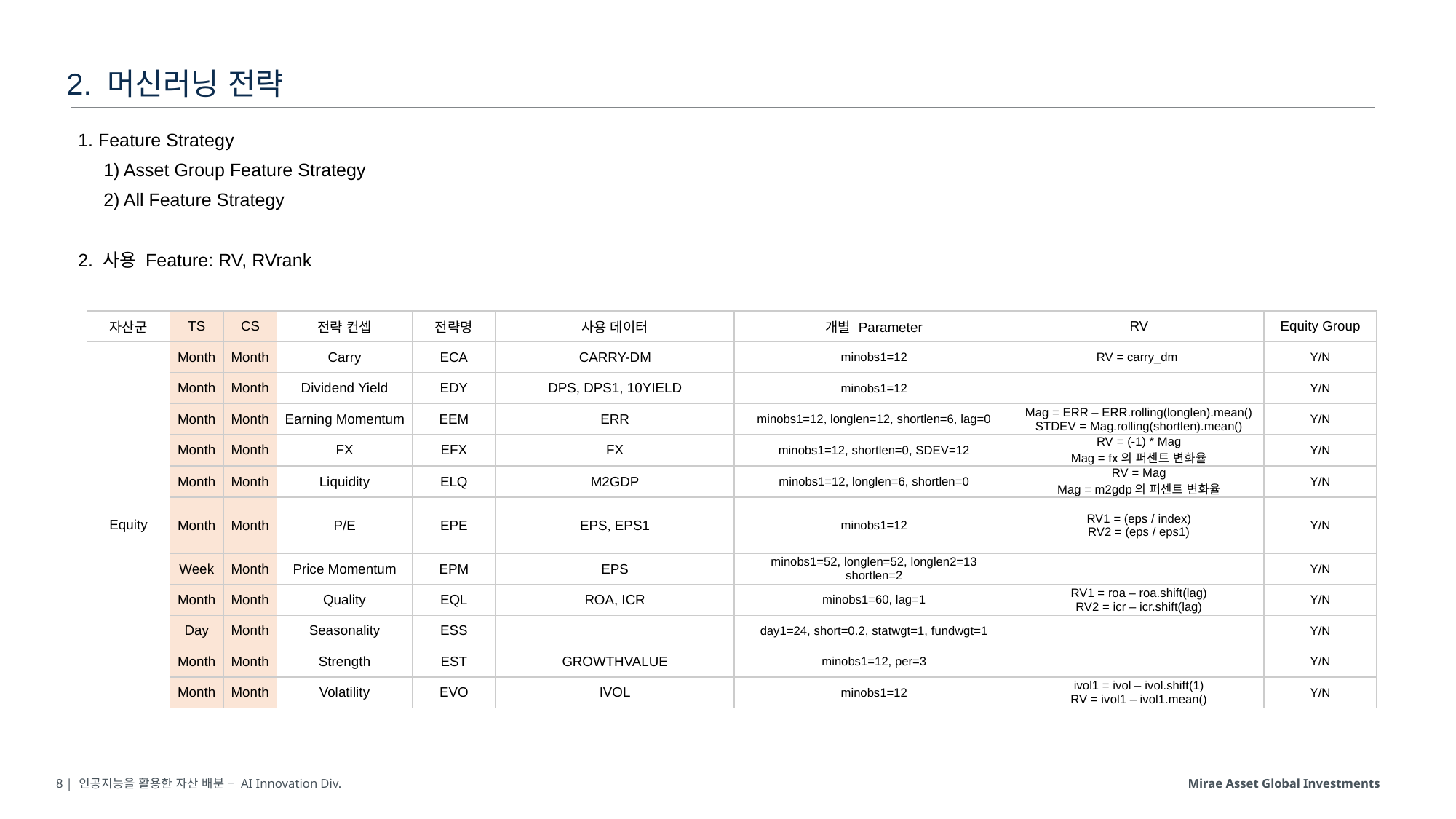

# 2. 머신러닝 전략
1. Feature Strategy
     1) Asset Group Feature Strategy
     2) All Feature Strategy

2. 사용 Feature: RV, RVrank
| 자산군 | TS | CS | 전략 컨셉 | 전략명 | 사용 데이터 | 개별 Parameter | RV | Equity Group |
| --- | --- | --- | --- | --- | --- | --- | --- | --- |
| Equity | Month | Month | Carry | ECA | CARRY-DM | minobs1=12 | RV = carry\_dm | Y/N |
|  | Month | Month | Dividend Yield | EDY | DPS, DPS1, 10YIELD | minobs1=12 |  | Y/N |
|  | Month | Month | Earning Momentum | EEM | ERR | minobs1=12, longlen=12, shortlen=6, lag=0 | Mag = ERR – ERR.rolling(longlen).mean() STDEV = Mag.rolling(shortlen).mean() | Y/N |
|  | Month | Month | FX | EFX | FX | minobs1=12, shortlen=0, SDEV=12 | RV = (-1) \* Mag Mag = fx의 퍼센트 변화율 | Y/N |
|  | Month | Month | Liquidity | ELQ | M2GDP | minobs1=12, longlen=6, shortlen=0 | RV = Mag Mag = m2gdp의 퍼센트 변화율 | Y/N |
|  | Month | Month | P/E | EPE | EPS, EPS1 | minobs1=12 | RV1 = (eps / index) RV2 = (eps / eps1) | Y/N |
|  | Week | Month | Price Momentum | EPM | EPS | minobs1=52, longlen=52, longlen2=13 shortlen=2 |  | Y/N |
|  | Month | Month | Quality | EQL | ROA, ICR | minobs1=60, lag=1 | RV1 = roa – roa.shift(lag) RV2 = icr – icr.shift(lag) | Y/N |
|  | Day | Month | Seasonality | ESS |  | day1=24, short=0.2, statwgt=1, fundwgt=1 |  | Y/N |
|  | Month | Month | Strength | EST | GROWTHVALUE | minobs1=12, per=3 |  | Y/N |
|  | Month | Month | Volatility | EVO | IVOL | minobs1=12 | ivol1 = ivol – ivol.shift(1) RV = ivol1 – ivol1.mean() | Y/N |